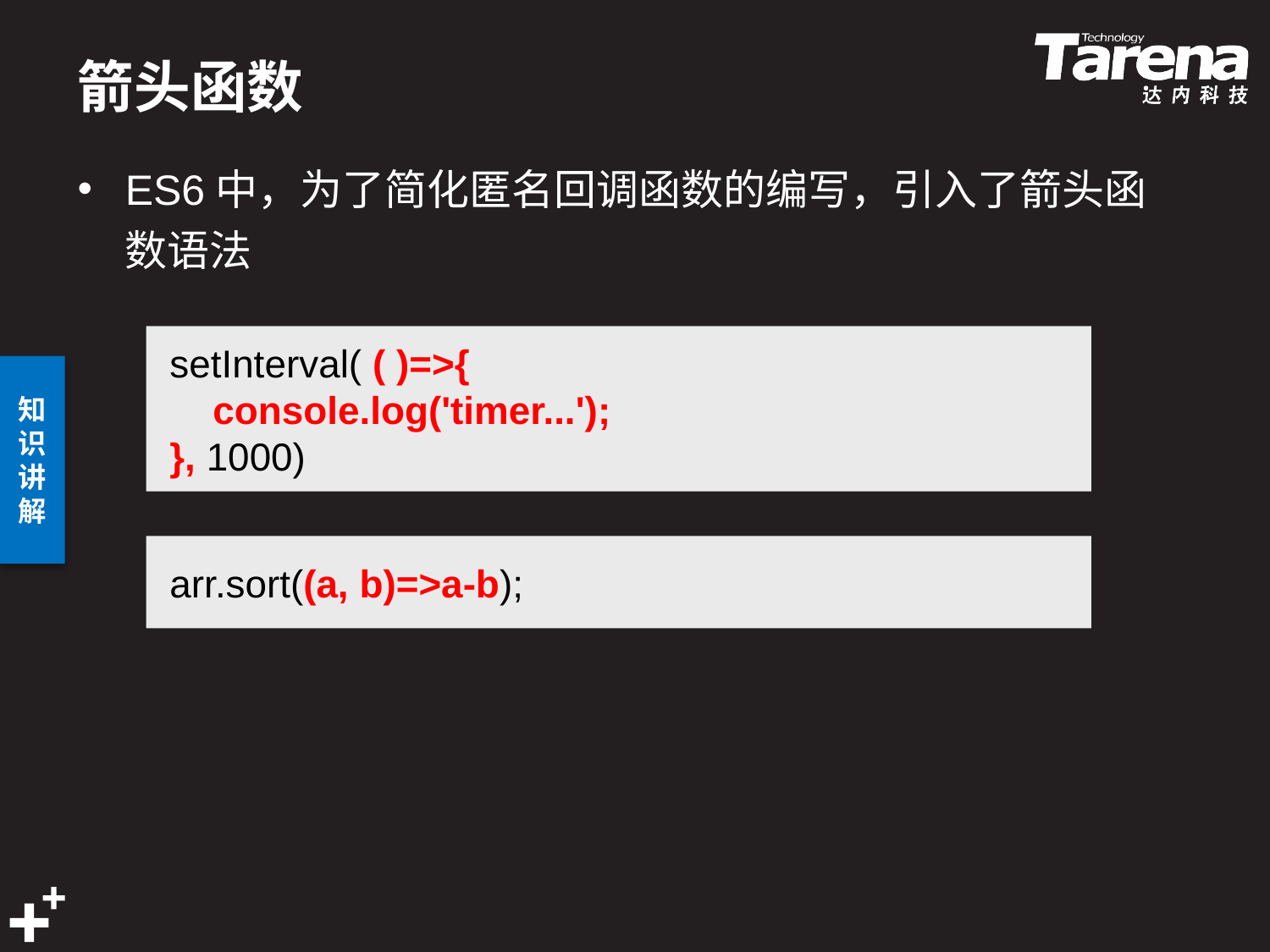

# 箭头函数
ES6中，为了简化匿名回调函数的编写，引入了箭头函数语法
 setInterval( ( )=>{
     console.log('timer...');
 }, 1000)
 arr.sort((a, b)=>a-b);